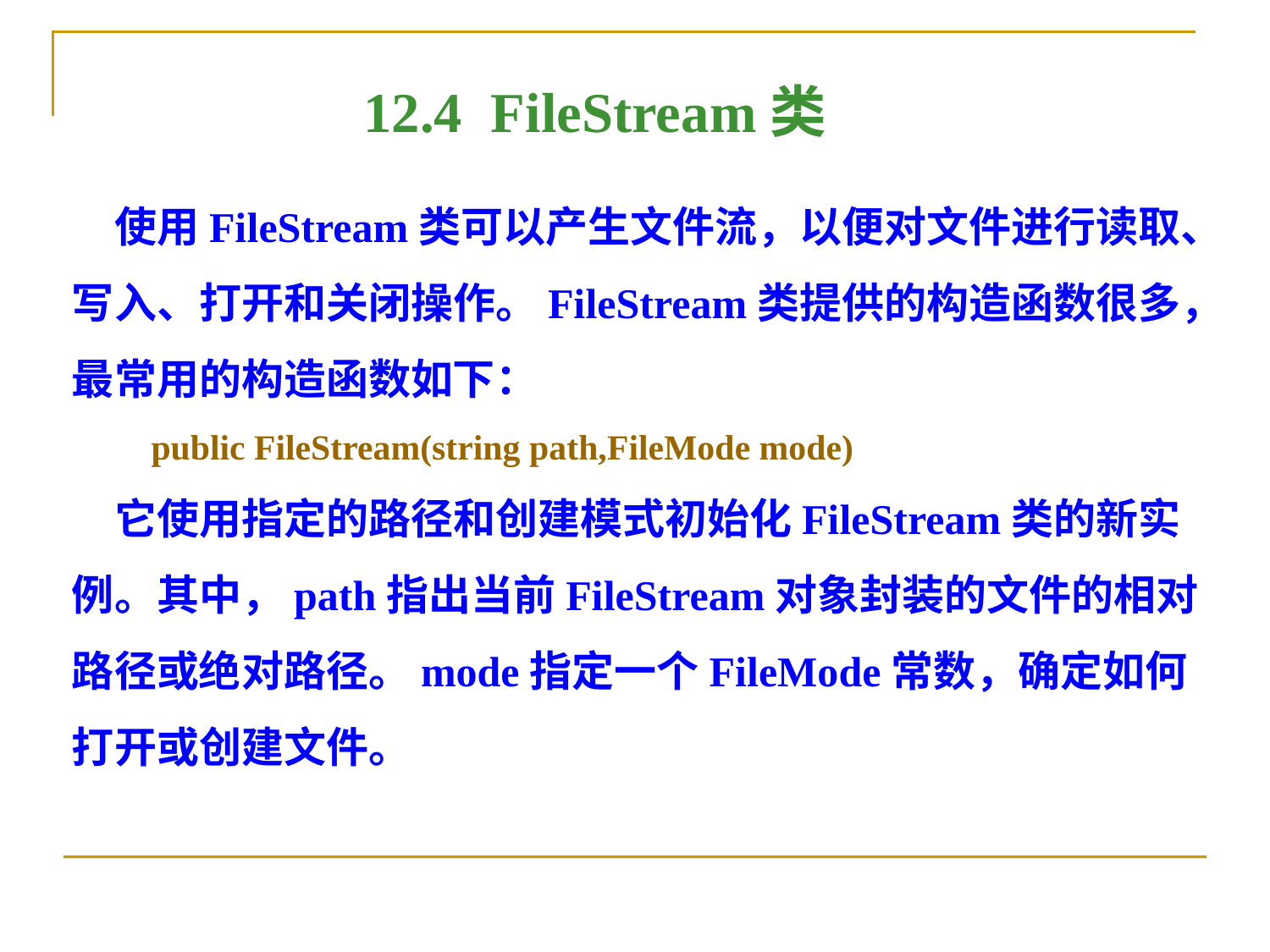

12.4  FileStream类
　使用FileStream类可以产生文件流，以便对文件进行读取、写入、打开和关闭操作。FileStream类提供的构造函数很多，最常用的构造函数如下：
　　public FileStream(string path,FileMode mode)
　它使用指定的路径和创建模式初始化FileStream类的新实例。其中，path指出当前FileStream对象封装的文件的相对路径或绝对路径。mode指定一个FileMode常数，确定如何打开或创建文件。